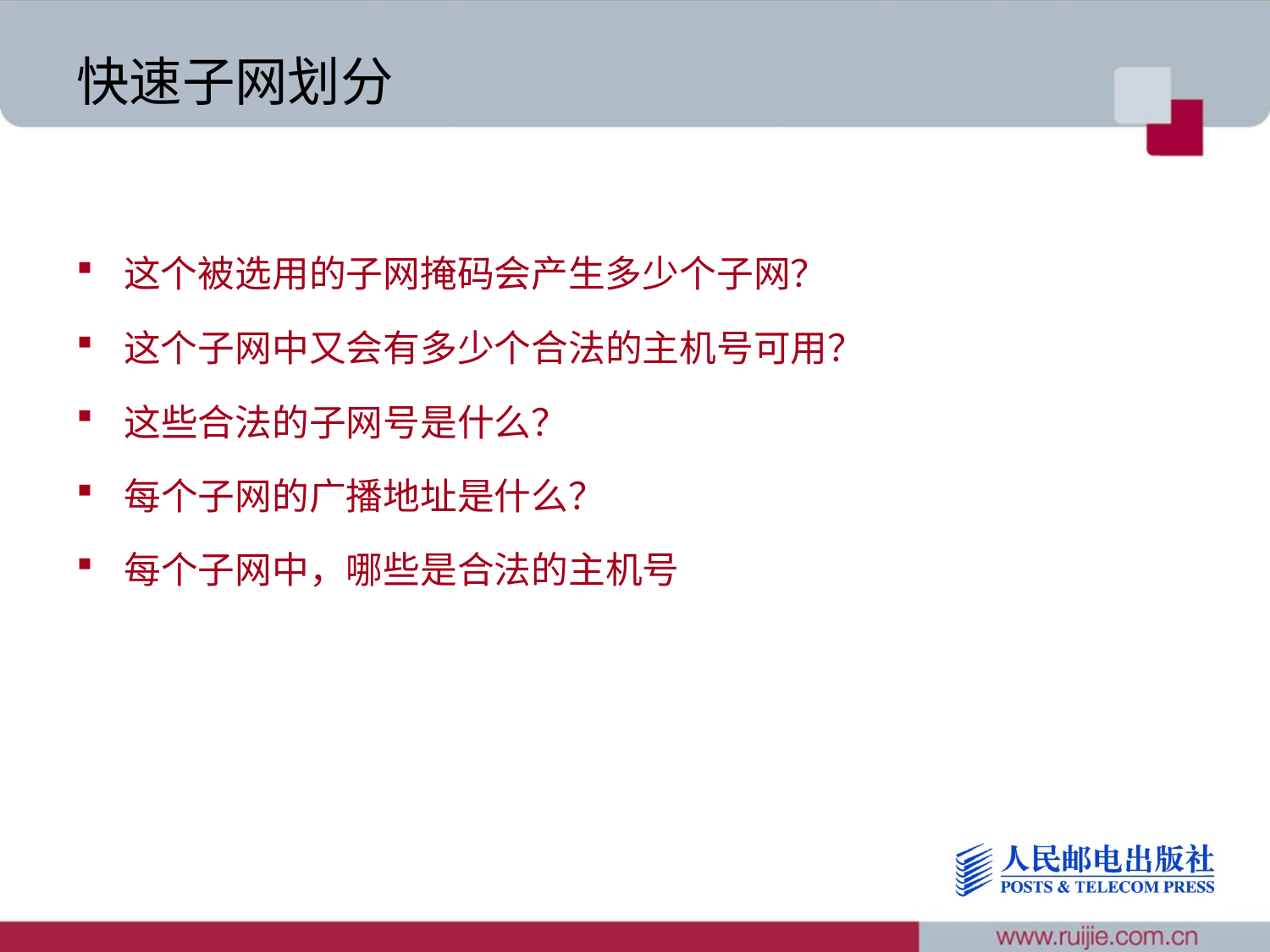

# 快速子网划分
这个被选用的子网掩码会产生多少个子网？
这个子网中又会有多少个合法的主机号可用？
这些合法的子网号是什么？
每个子网的广播地址是什么？
每个子网中，哪些是合法的主机号